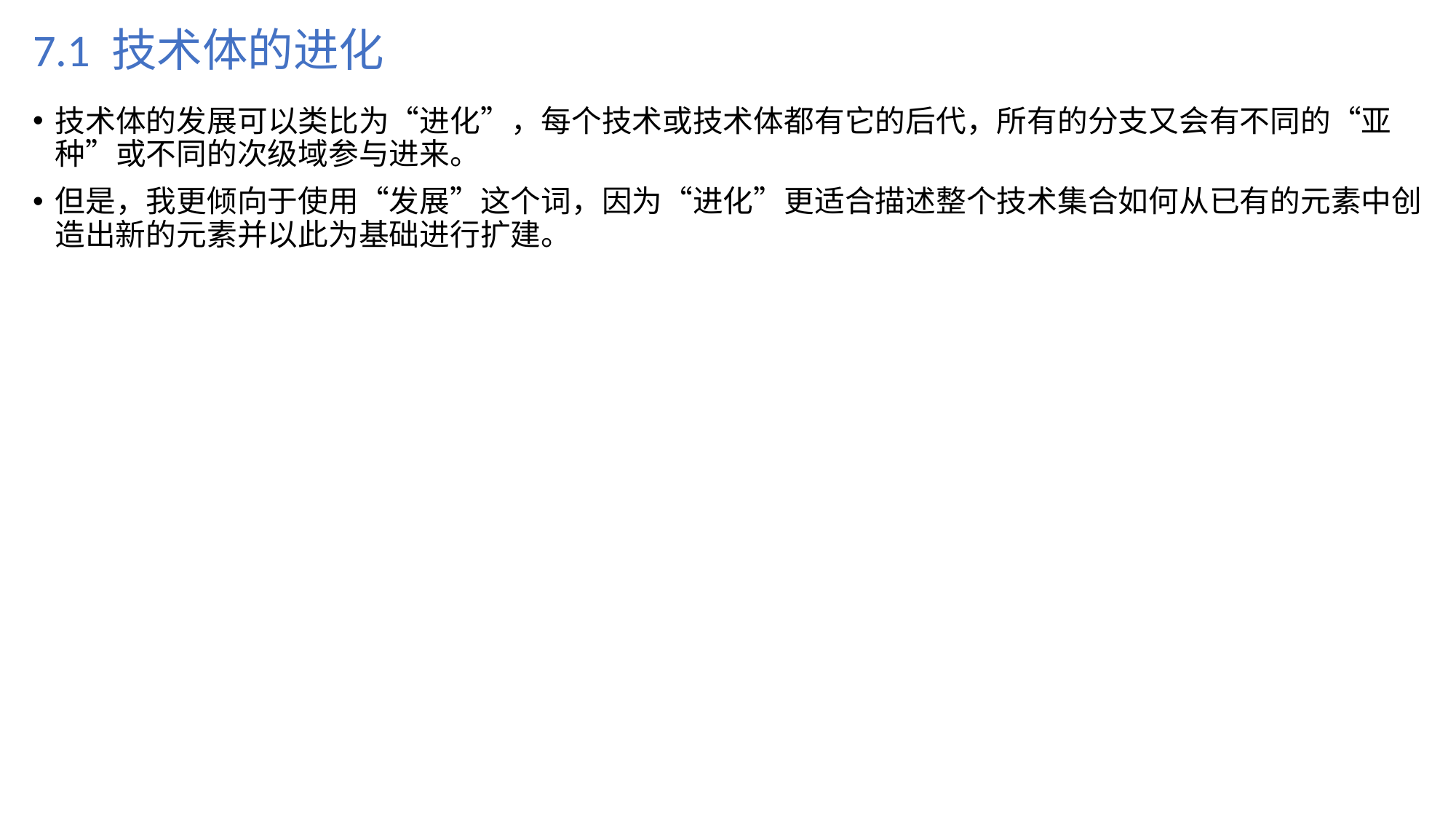

# 7.1 技术体的进化
技术体的发展可以类比为“进化”，每个技术或技术体都有它的后代，所有的分支又会有不同的“亚种”或不同的次级域参与进来。
但是，我更倾向于使用“发展”这个词，因为“进化”更适合描述整个技术集合如何从已有的元素中创造出新的元素并以此为基础进行扩建。